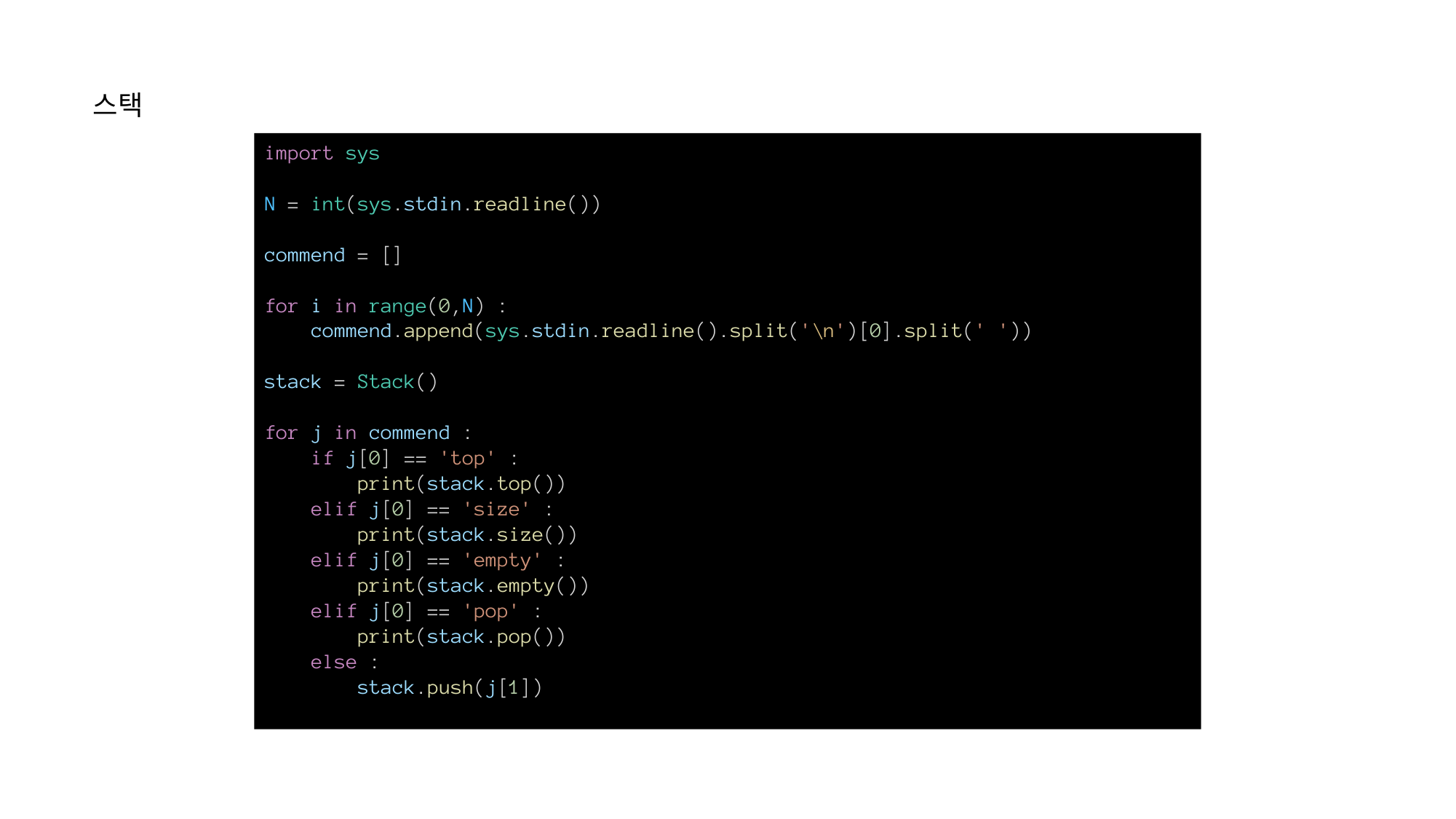

스택
import sys
N = int(sys.stdin.readline())
commend = []
for i in range(0,N) :
    commend.append(sys.stdin.readline().split('\n')[0].split(' '))
stack = Stack()
for j in commend :
    if j[0] == 'top' :
        print(stack.top())
    elif j[0] == 'size' :
        print(stack.size())
    elif j[0] == 'empty' :
        print(stack.empty())
    elif j[0] == 'pop' :
        print(stack.pop())
    else :
        stack.push(j[1])